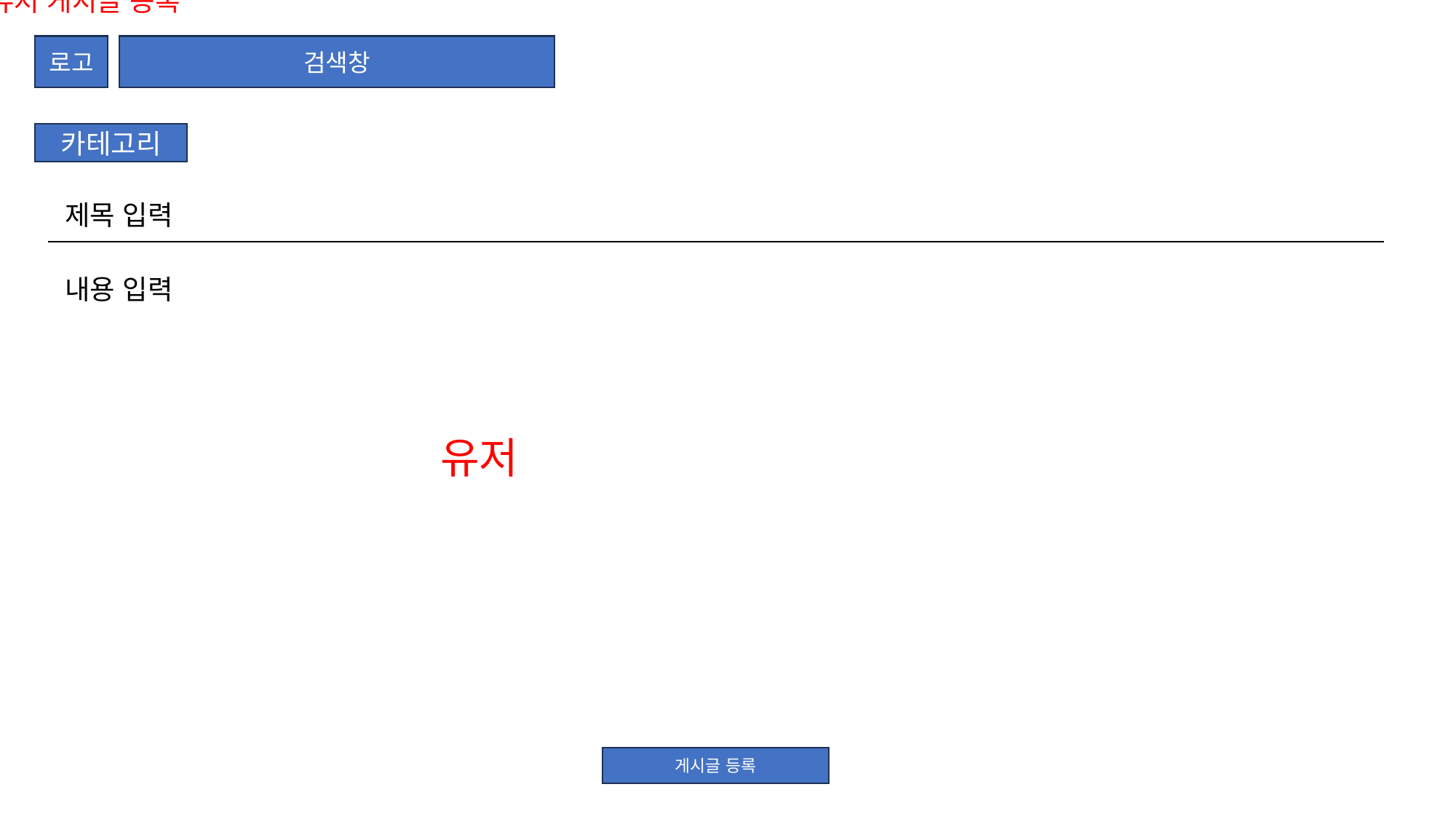

유저 게시글 등록
로고
검색창
카테고리
제목 입력
내용 입력
유저
게시글 등록